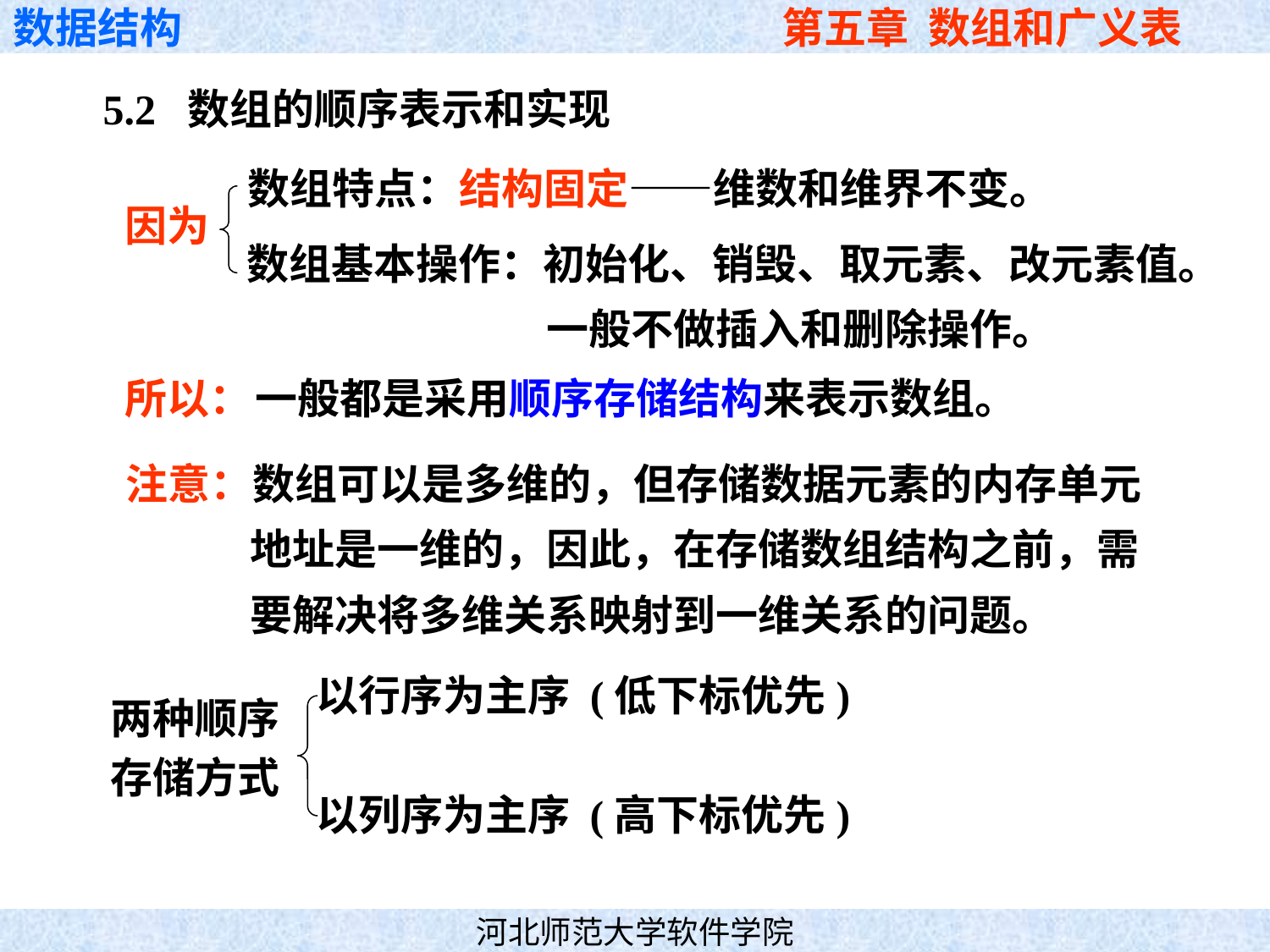

5.2  数组的顺序表示和实现
数组特点：结构固定——维数和维界不变。

因为
数组基本操作：初始化、销毁、取元素、改元素值。
一般不做插入和删除操作。
所以：
一般都是采用顺序存储结构来表示数组。
注意：数组可以是多维的，但存储数据元素的内存单元
            地址是一维的，因此，在存储数组结构之前，需
            要解决将多维关系映射到一维关系的问题。
以行序为主序 (低下标优先)

两种顺序
存储方式

以列序为主序 (高下标优先)